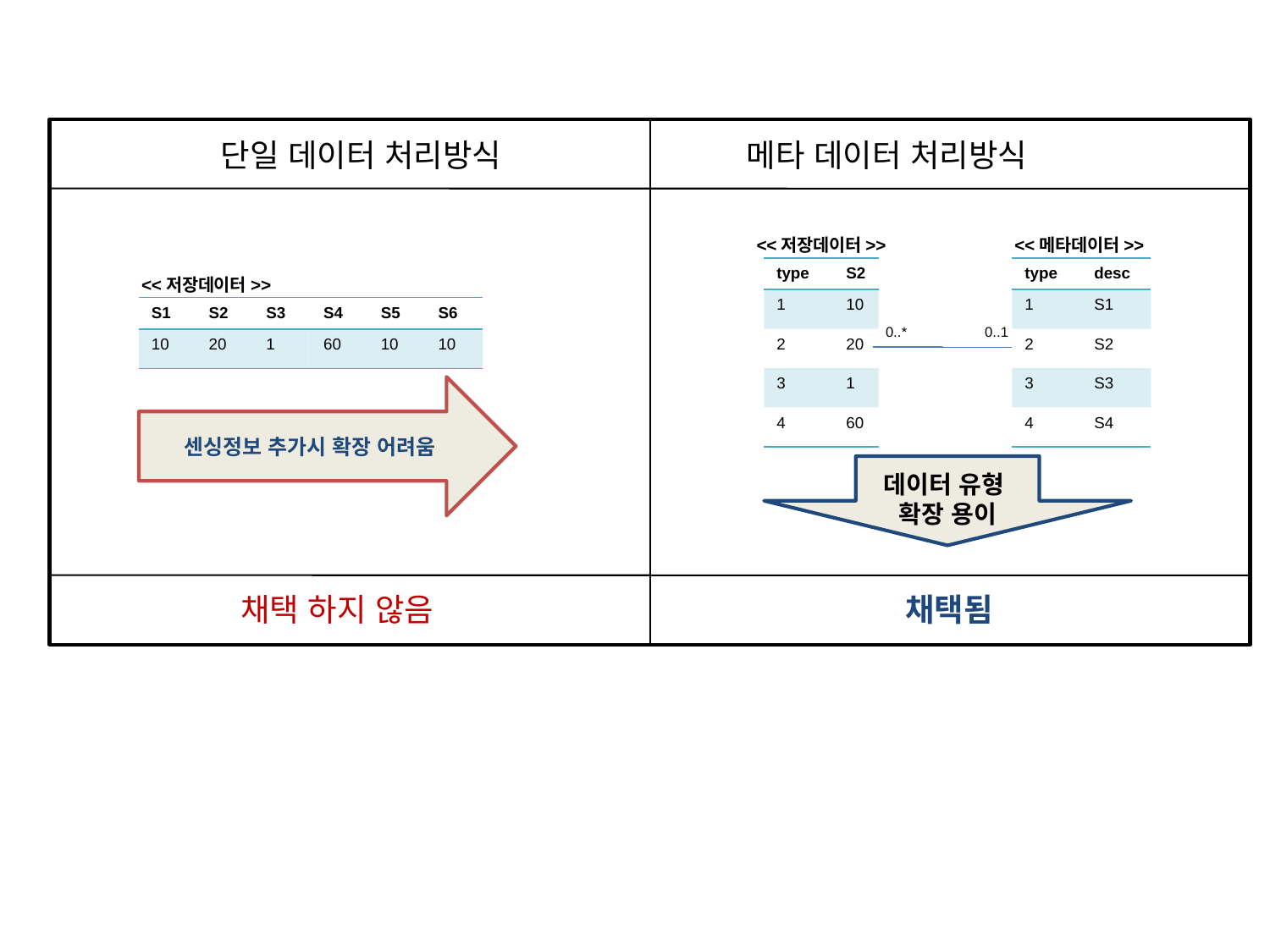

단일 데이터 처리방식
메타 데이터 처리방식
<<저장데이터>>
<<메타데이터>>
| type | S2 |
| --- | --- |
| 1 | 10 |
| 2 | 20 |
| 3 | 1 |
| 4 | 60 |
| type | desc |
| --- | --- |
| 1 | S1 |
| 2 | S2 |
| 3 | S3 |
| 4 | S4 |
<<저장데이터>>
| S1 | S2 | S3 | S4 | S5 | S6 |
| --- | --- | --- | --- | --- | --- |
| 10 | 20 | 1 | 60 | 10 | 10 |
0..*

0..1
센싱정보 추가시 확장 어려움
데이터 유형
확장 용이
채택 하지 않음
채택됨